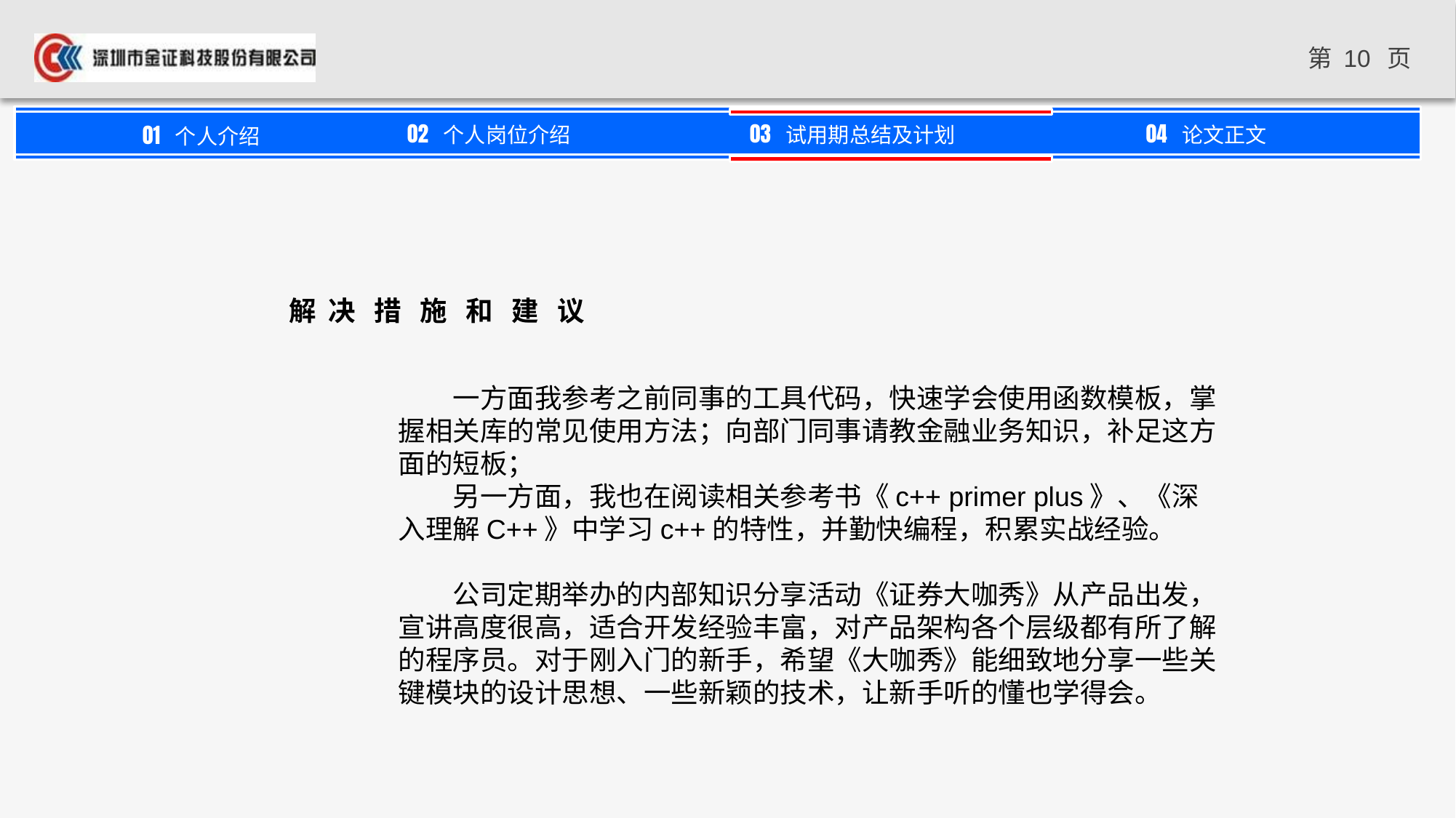

解  决   措   施   和   建   议
一方面我参考之前同事的工具代码，快速学会使用函数模板，掌握相关库的常见使用方法；向部门同事请教金融业务知识，补足这方面的短板；
另一方面，我也在阅读相关参考书《c++ primer plus》、《深入理解C++》中学习c++的特性，并勤快编程，积累实战经验。

公司定期举办的内部知识分享活动《证券大咖秀》从产品出发，宣讲高度很高，适合开发经验丰富，对产品架构各个层级都有所了解的程序员。对于刚入门的新手，希望《大咖秀》能细致地分享一些关键模块的设计思想、一些新颖的技术，让新手听的懂也学得会。